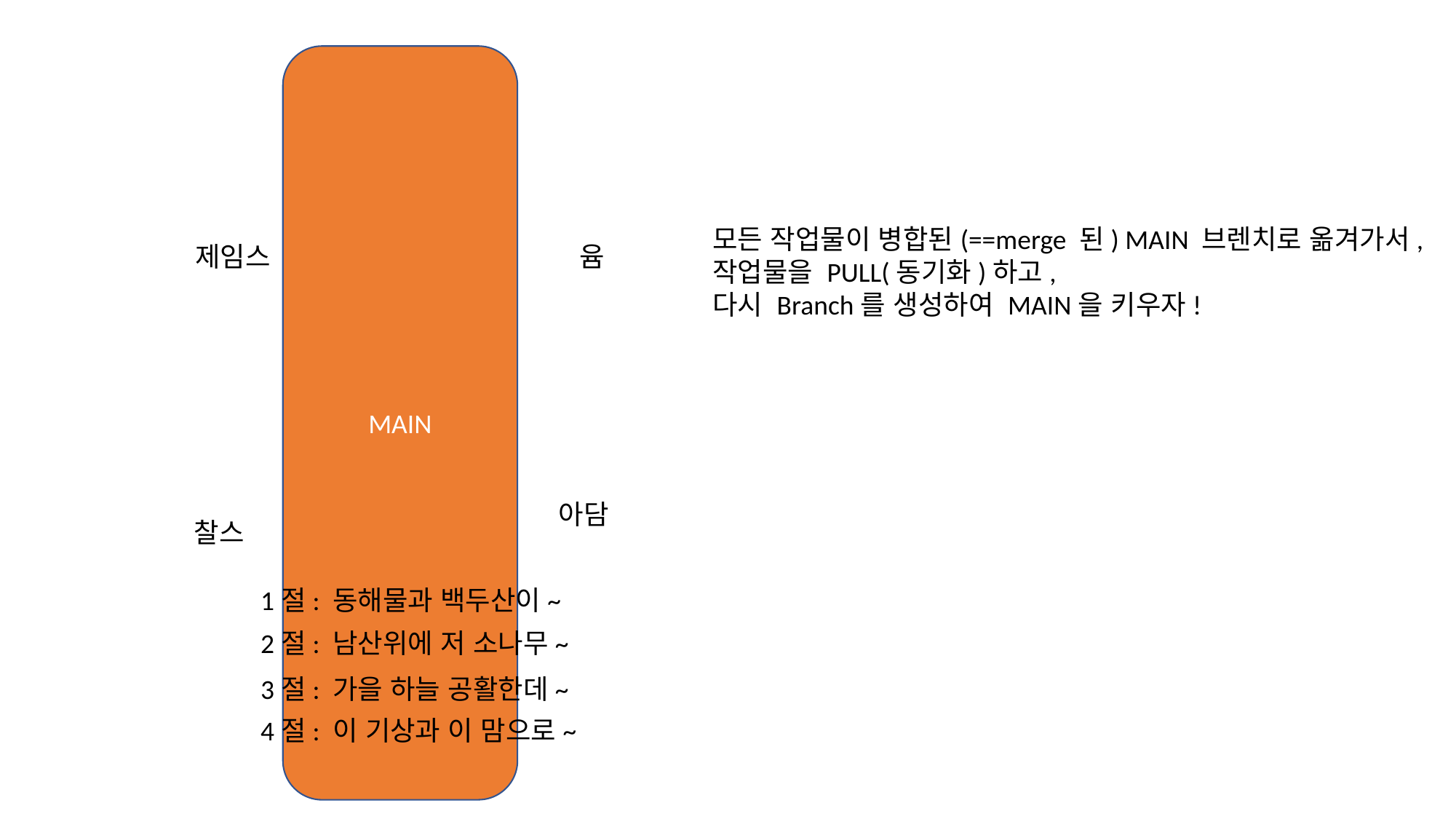

MAIN
모든 작업물이 병합된(==merge 된) MAIN 브렌치로 옮겨가서,
작업물을 PULL(동기화)하고,
다시 Branch를 생성하여 MAIN을 키우자!
제임스
윰
아담
찰스
1절: 동해물과 백두산이~
2절: 남산위에 저 소나무~
3절: 가을 하늘 공활한데~
4절: 이 기상과 이 맘으로~